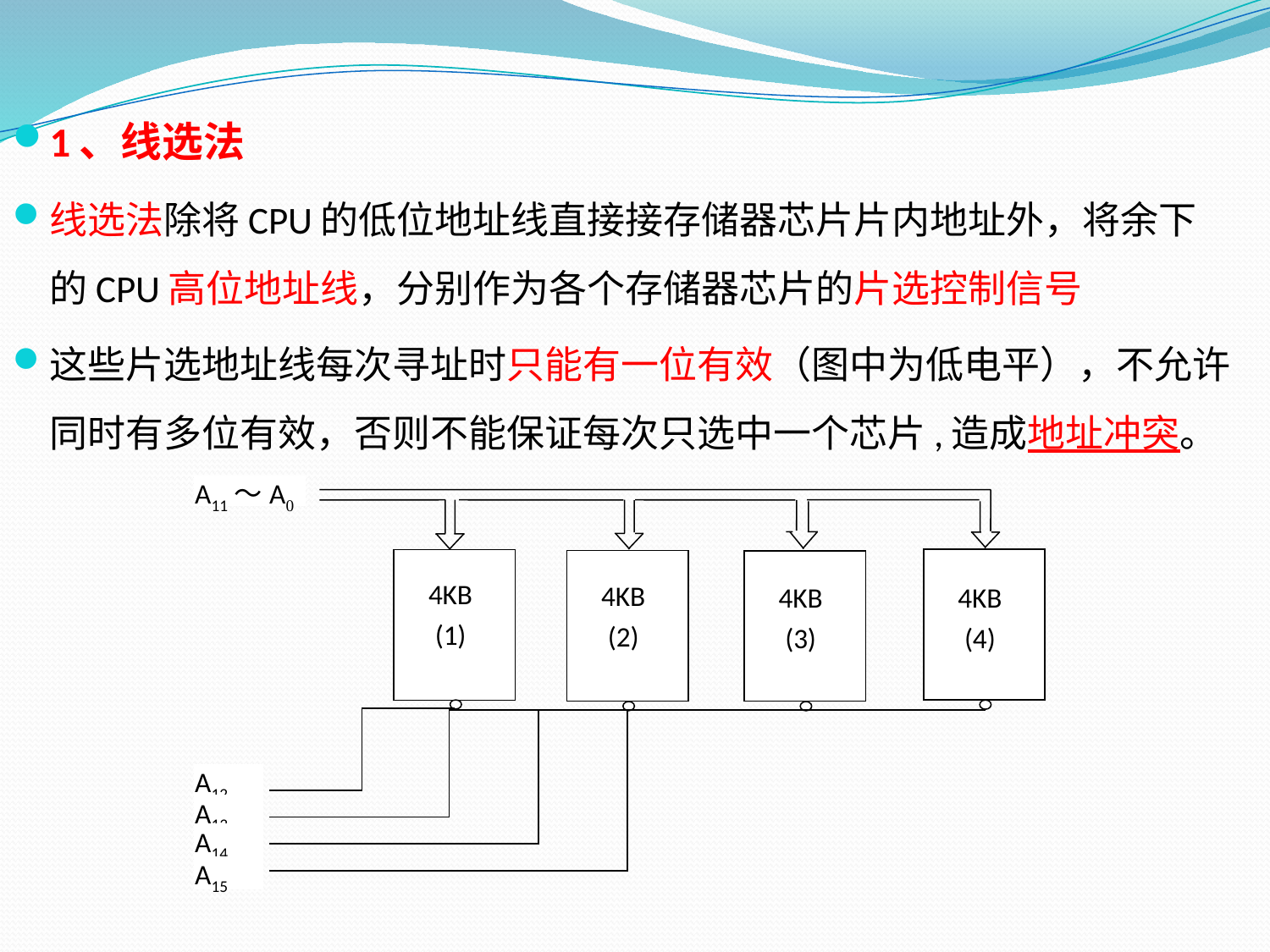

1、线选法
线选法除将CPU的低位地址线直接接存储器芯片片内地址外，将余下的CPU高位地址线，分别作为各个存储器芯片的片选控制信号
这些片选地址线每次寻址时只能有一位有效（图中为低电平），不允许同时有多位有效，否则不能保证每次只选中一个芯片,造成地址冲突。

A11～A0

4KB

(4)

4KB

(1)

4KB

(2)

4KB

(3)

A12
A13
A14
A15